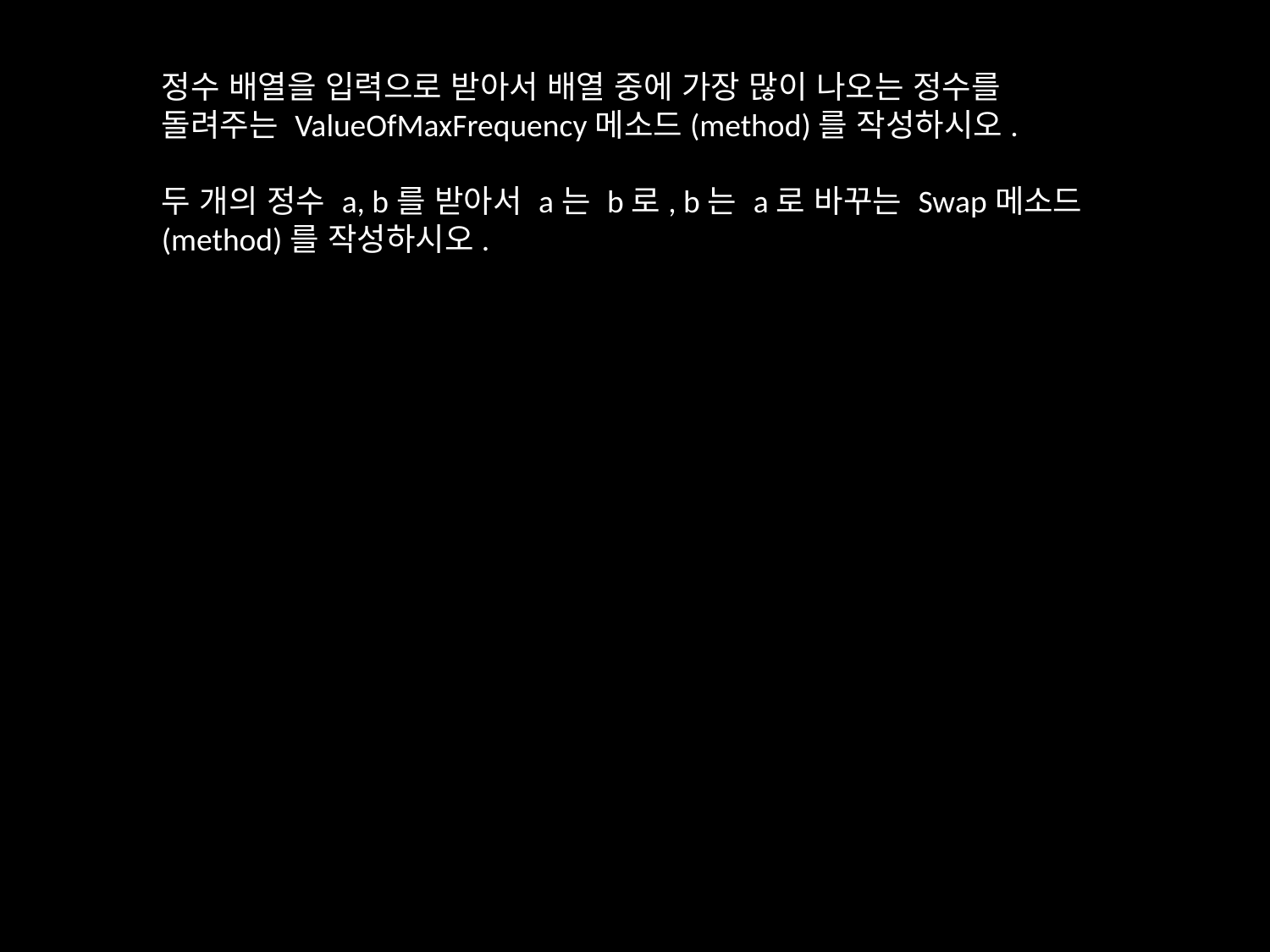

정수 배열을 입력으로 받아서 배열 중에 가장 많이 나오는 정수를 돌려주는 ValueOfMaxFrequency메소드(method)를 작성하시오.

두 개의 정수 a, b를 받아서 a는 b로, b는 a로 바꾸는 Swap메소드(method)를 작성하시오.